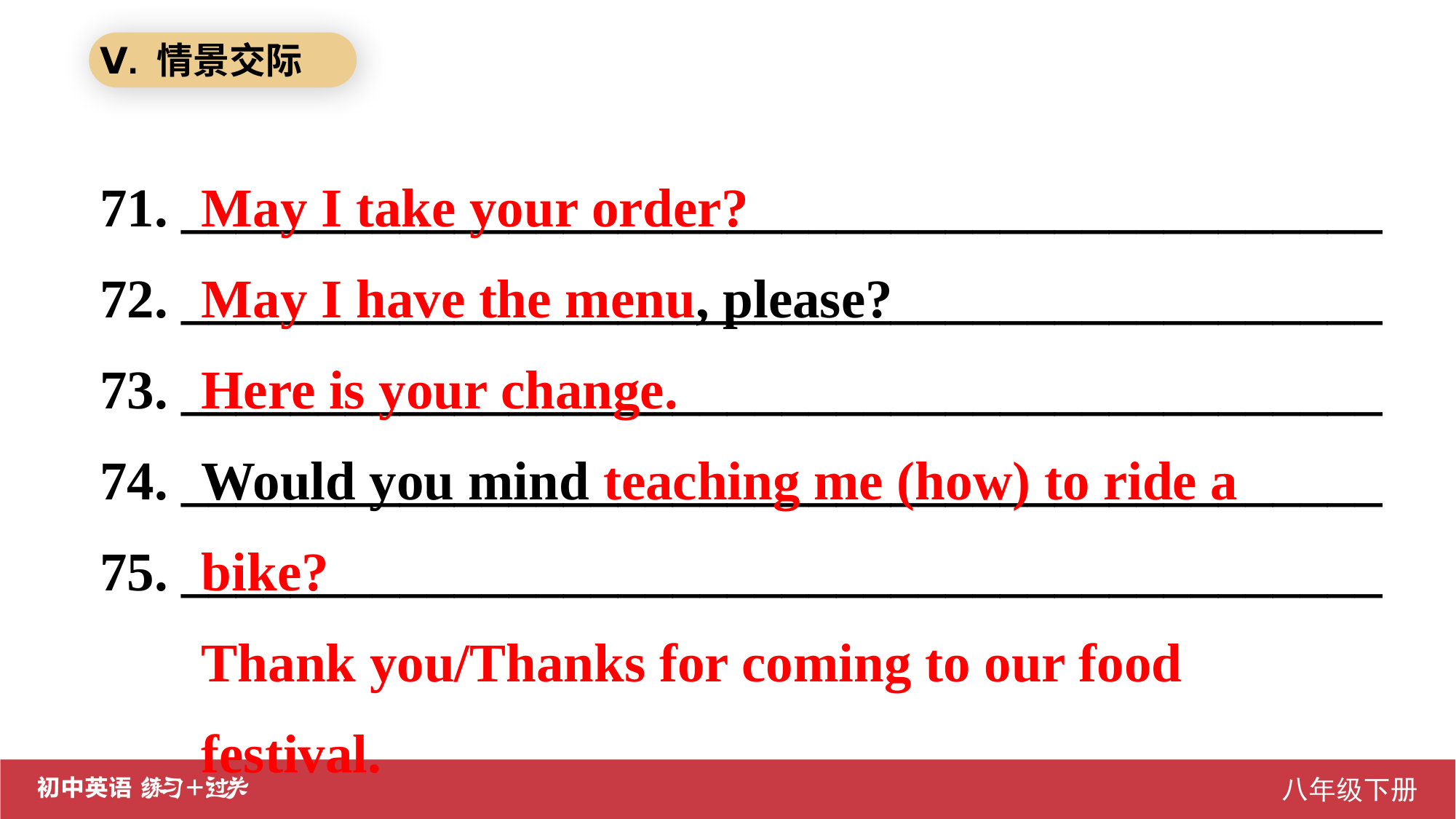

Ⅴ. 情景交际
71. ____________________________________________
72. ____________________________________________
73. ____________________________________________
74. ____________________________________________
75. ____________________________________________
May I take your order?
May I have the menu, please?
Here is your change.
Would you mind teaching me (how) to ride a bike?
Thank you/Thanks for coming to our food festival.